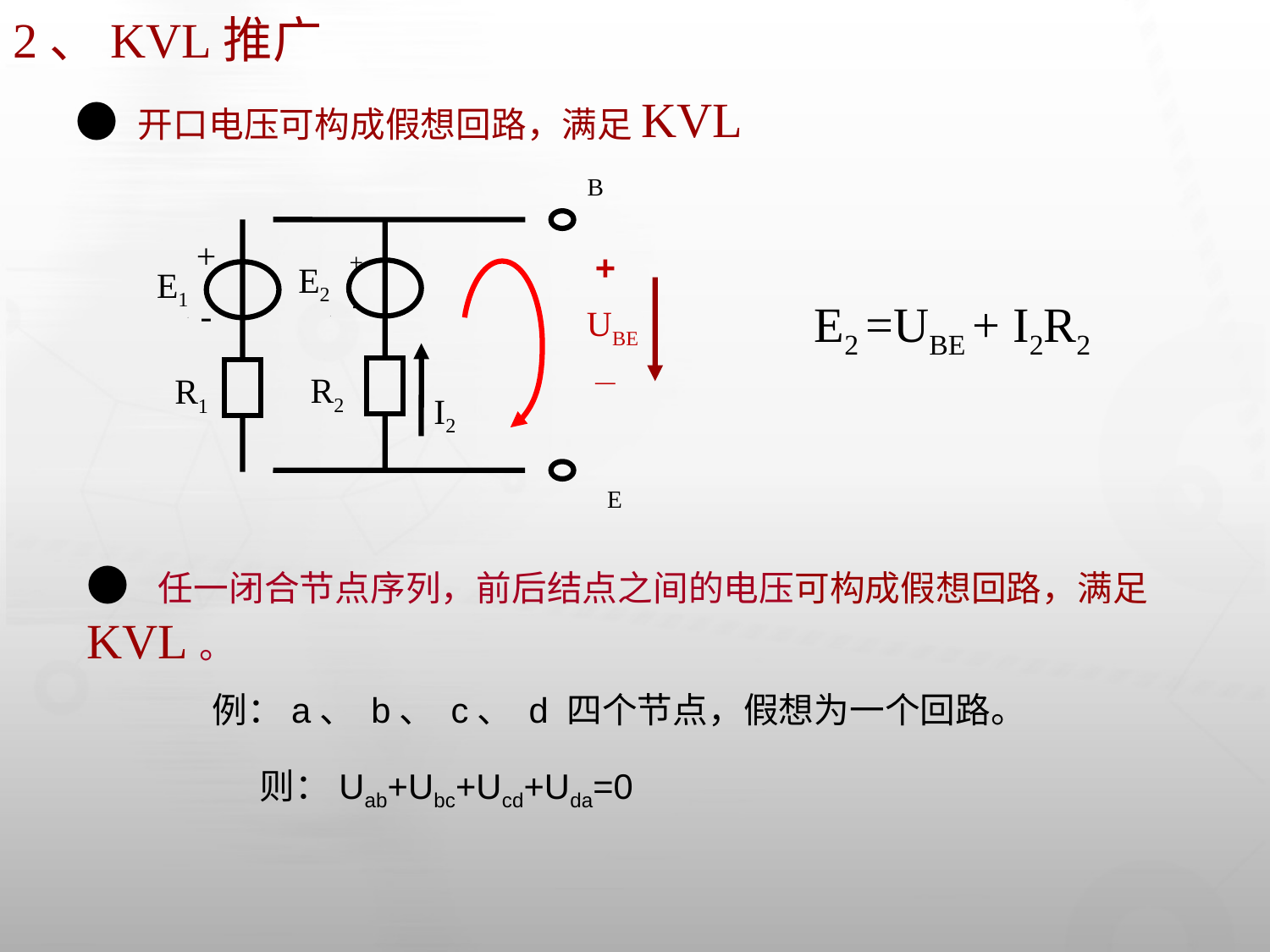

# 2、KVL推广
● 开口电压可构成假想回路，满足KVL

B

+
-
+
-
+
E2

UBE

_

R2
R1
I2

E
E1

E2 =UBE + I2R2
●  任一闭合节点序列，前后结点之间的电压可构成假想回路，满足KVL。
例：a、 b、 c、 d 四个节点，假想为一个回路。
则：Uab+Ubc+Ucd+Uda=0